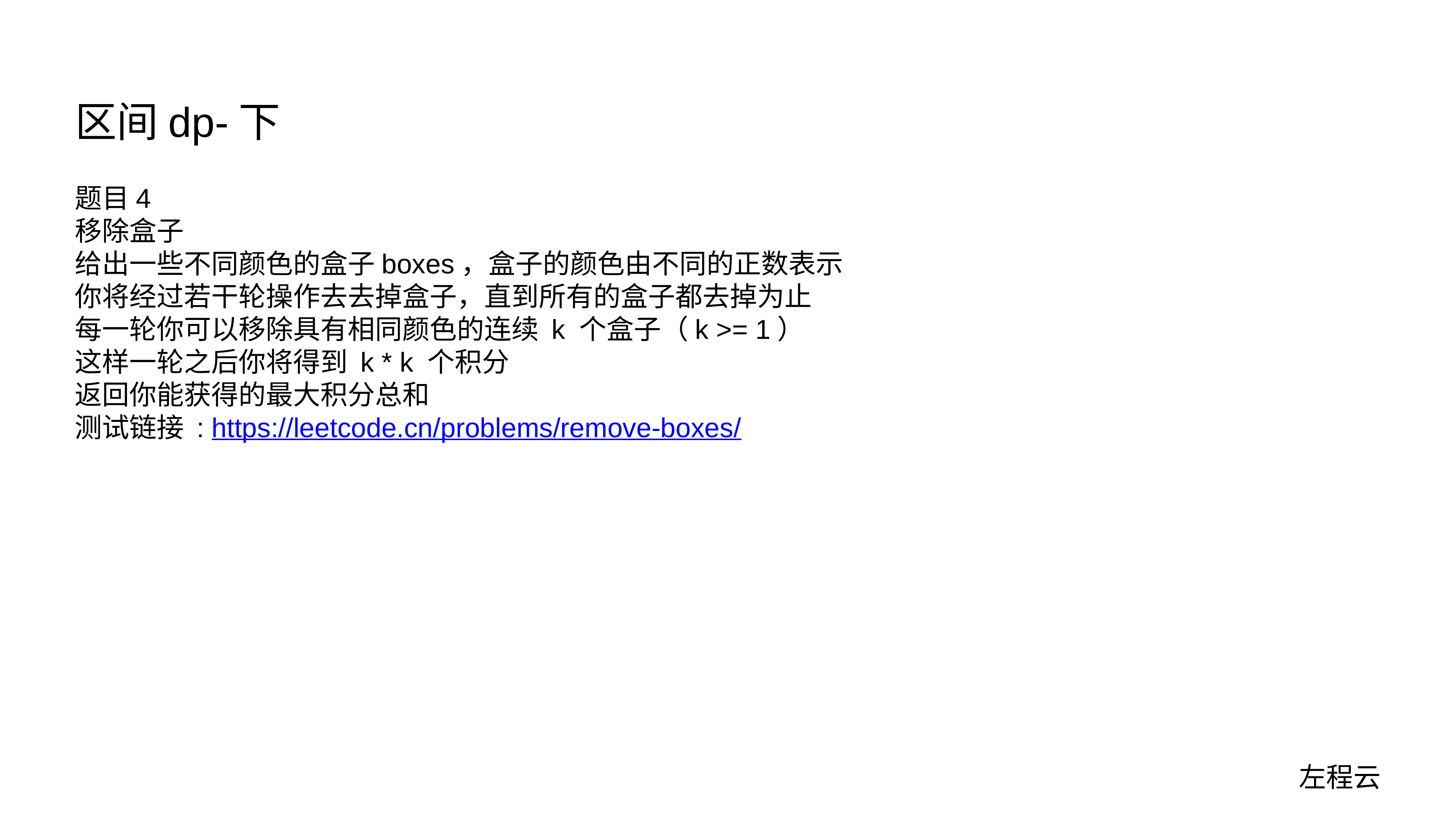

# 区间dp-下
题目4
移除盒子
给出一些不同颜色的盒子boxes，盒子的颜色由不同的正数表示
你将经过若干轮操作去去掉盒子，直到所有的盒子都去掉为止
每一轮你可以移除具有相同颜色的连续 k 个盒子（k >= 1）
这样一轮之后你将得到 k * k 个积分
返回你能获得的最大积分总和
测试链接 : https://leetcode.cn/problems/remove-boxes/
左程云